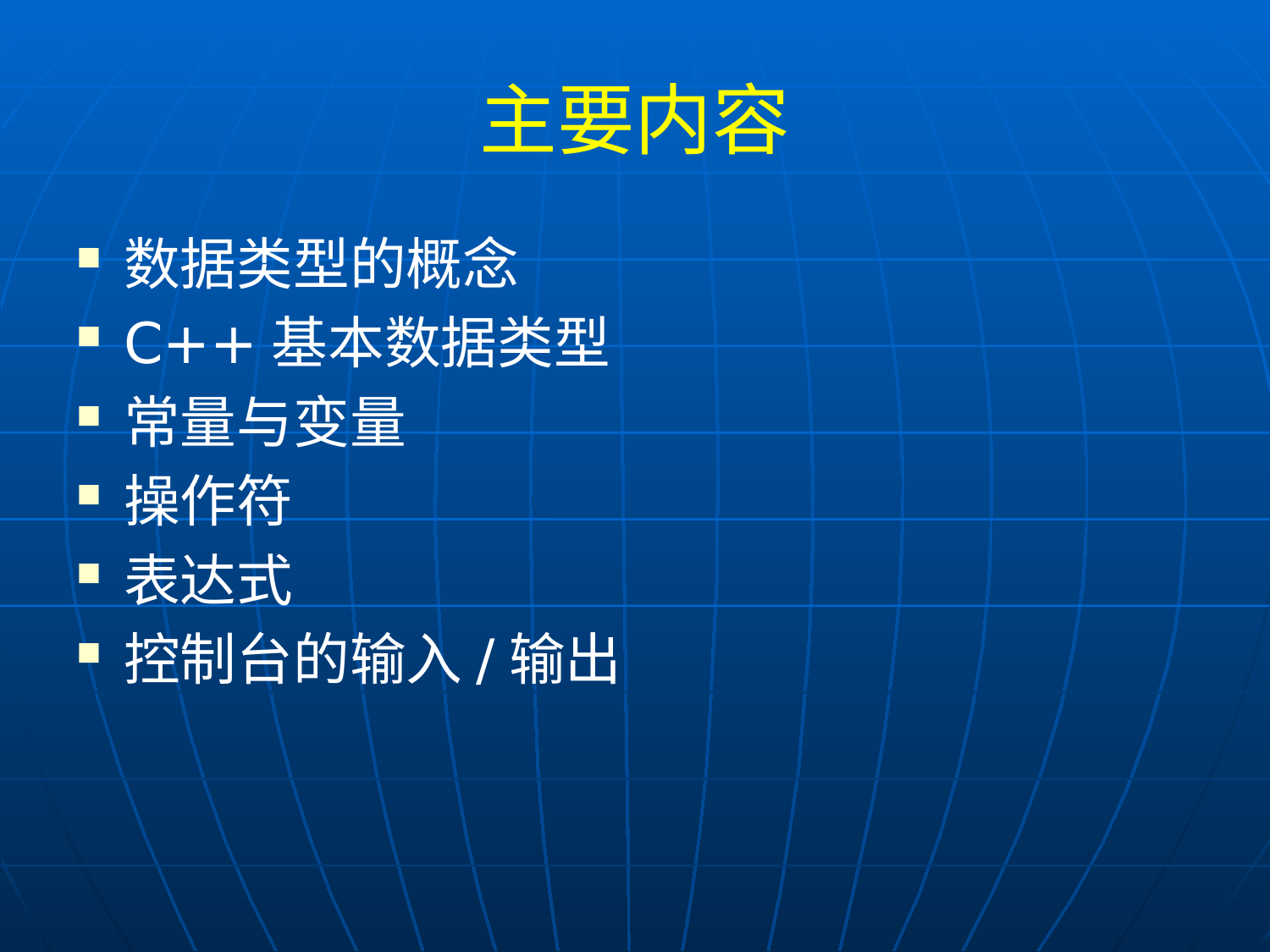

# 主要内容
数据类型的概念
C++基本数据类型
常量与变量
操作符
表达式
控制台的输入/输出